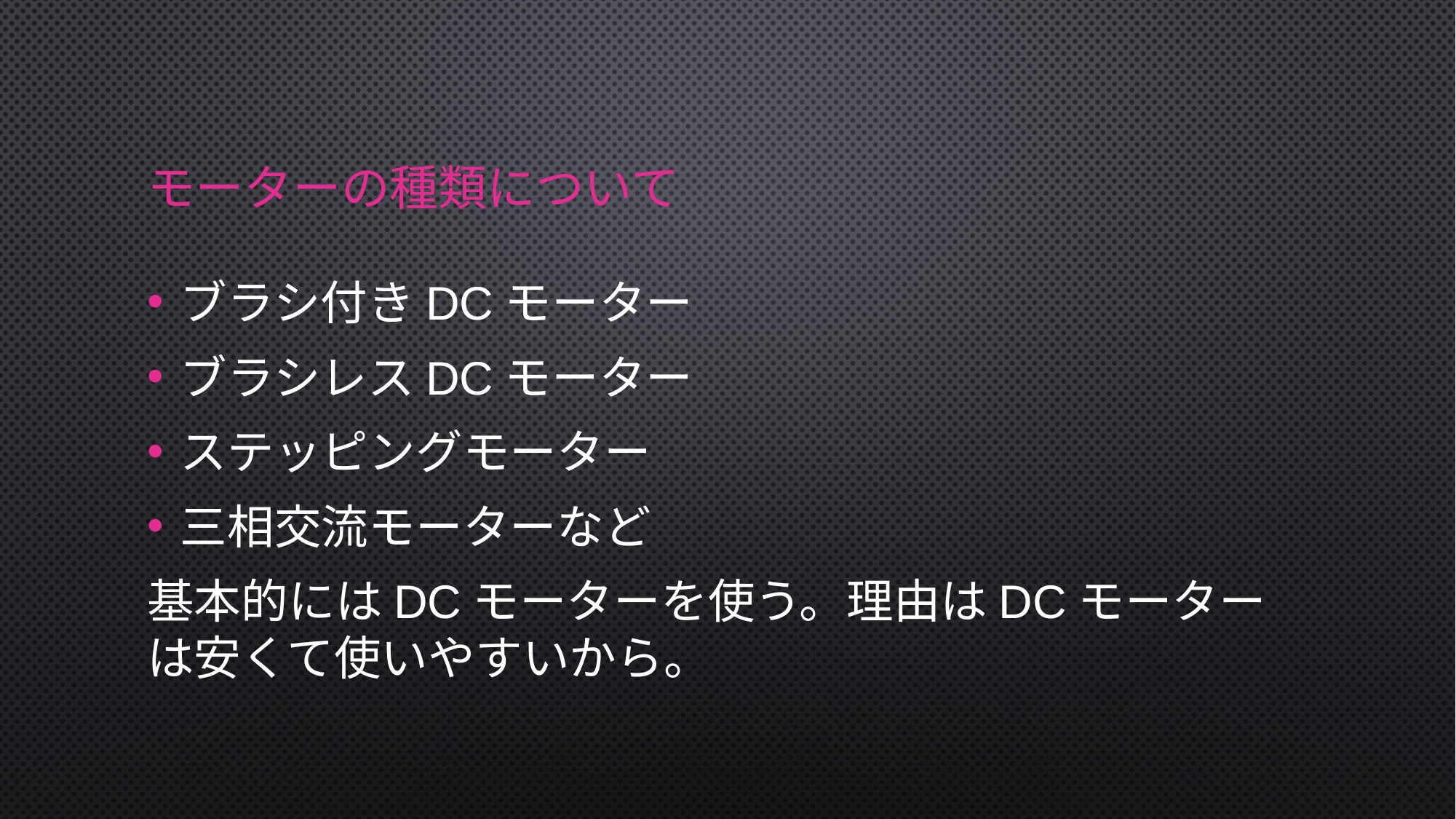

# モーターの種類について
ブラシ付きDCモーター
ブラシレスDCモーター
ステッピングモーター
三相交流モーターなど
基本的にはDCモーターを使う。理由はDCモーターは安くて使いやすいから。